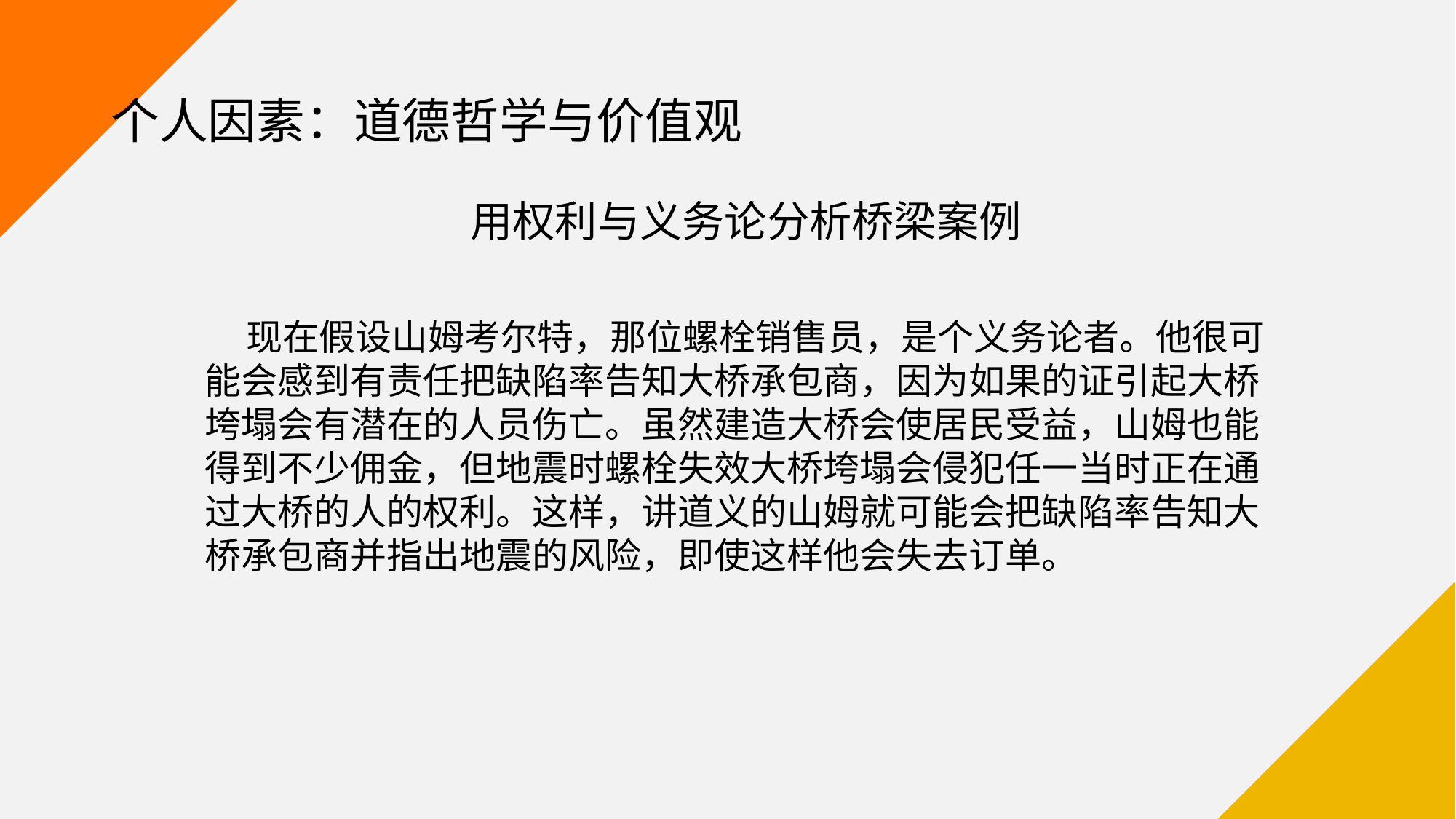

# 个人因素：道德哲学与价值观
用权利与义务论分析桥梁案例
    现在假设山姆考尔特，那位螺栓销售员，是个义务论者。他很可能会感到有责任把缺陷率告知大桥承包商，因为如果的证引起大桥垮塌会有潜在的人员伤亡。虽然建造大桥会使居民受益，山姆也能得到不少佣金，但地震时螺栓失效大桥垮塌会侵犯任一当时正在通过大桥的人的权利。这样，讲道义的山姆就可能会把缺陷率告知大桥承包商并指出地震的风险，即使这样他会失去订单。